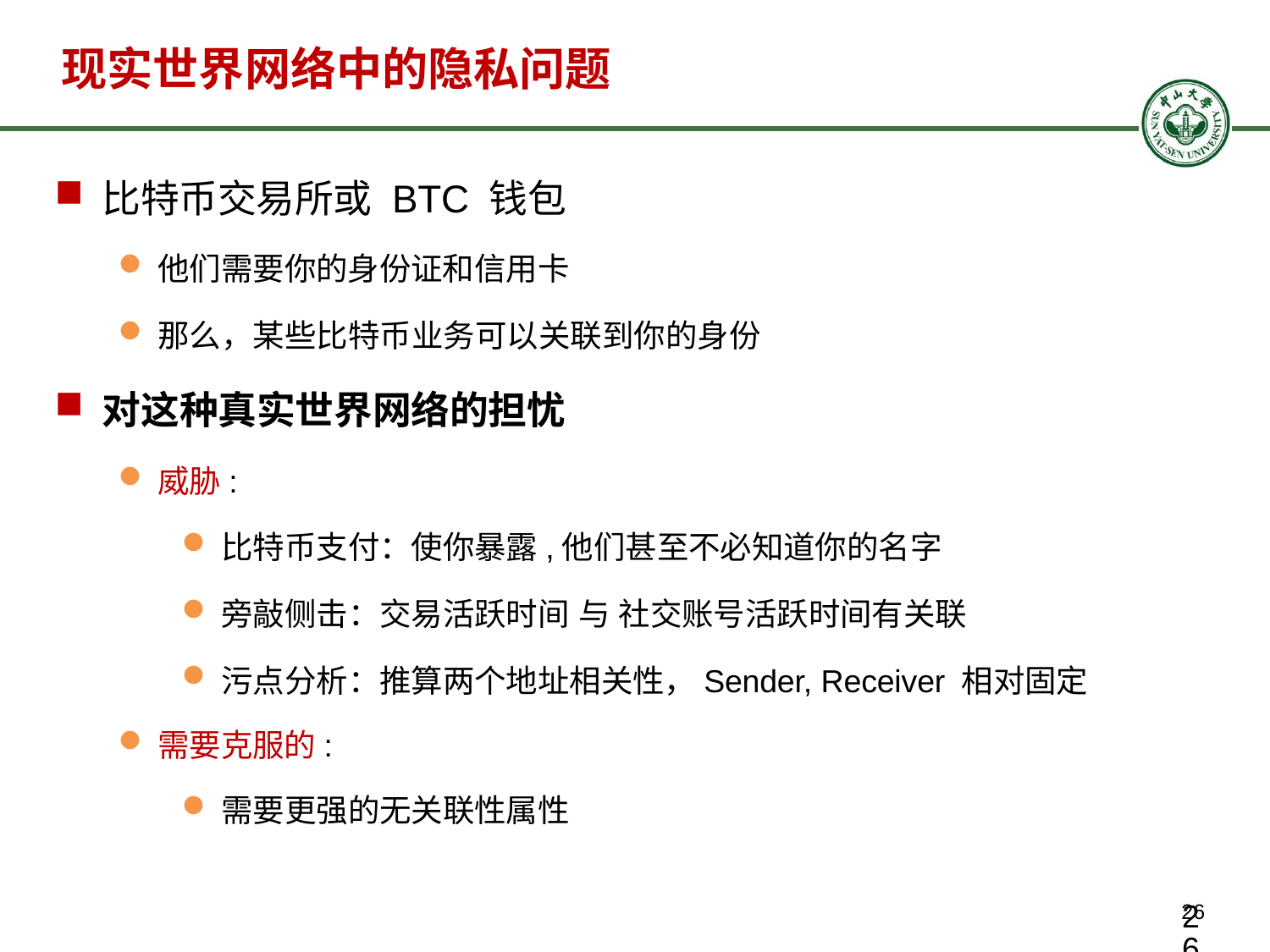

# 现实世界网络中的隐私问题
比特币交易所或 BTC 钱包
他们需要你的身份证和信用卡
那么，某些比特币业务可以关联到你的身份

对这种真实世界网络的担忧
威胁:
比特币支付：使你暴露,他们甚至不必知道你的名字
旁敲侧击：交易活跃时间 与 社交账号活跃时间有关联
污点分析：推算两个地址相关性，Sender, Receiver 相对固定
需要克服的:
需要更强的无关联性属性
26